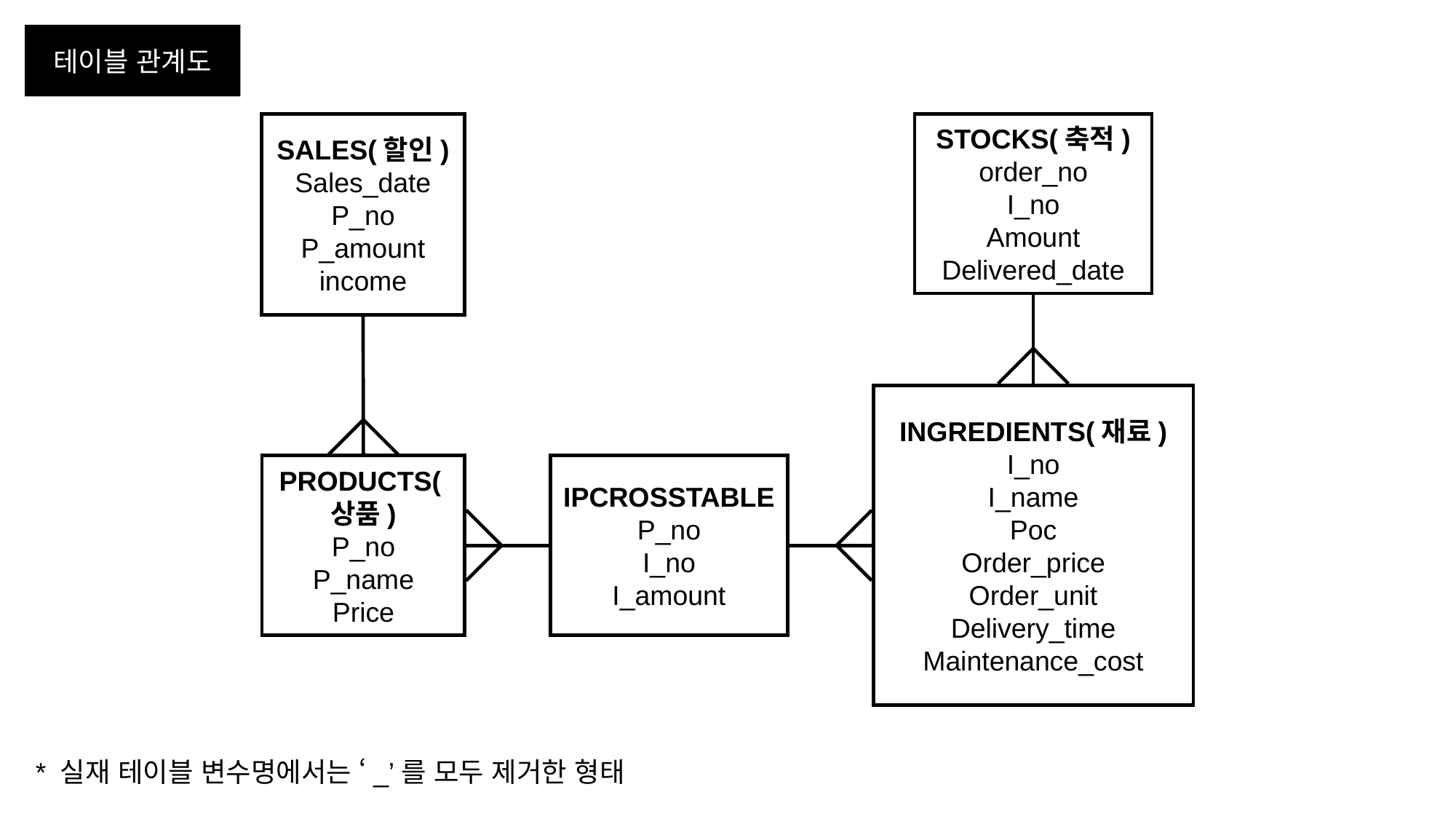

테이블 관계도
SALES(할인)
Sales_date
P_no
P_amount
income
STOCKS(축적)
order_no
I_no
Amount
Delivered_date
INGREDIENTS(재료)
I_no
I_name
Poc
Order_price
Order_unit
Delivery_time
Maintenance_cost
PRODUCTS(상품)
P_no
P_name
Price
IPCROSSTABLE
P_no
I_no
I_amount
* 실재 테이블 변수명에서는 ‘_’를 모두 제거한 형태